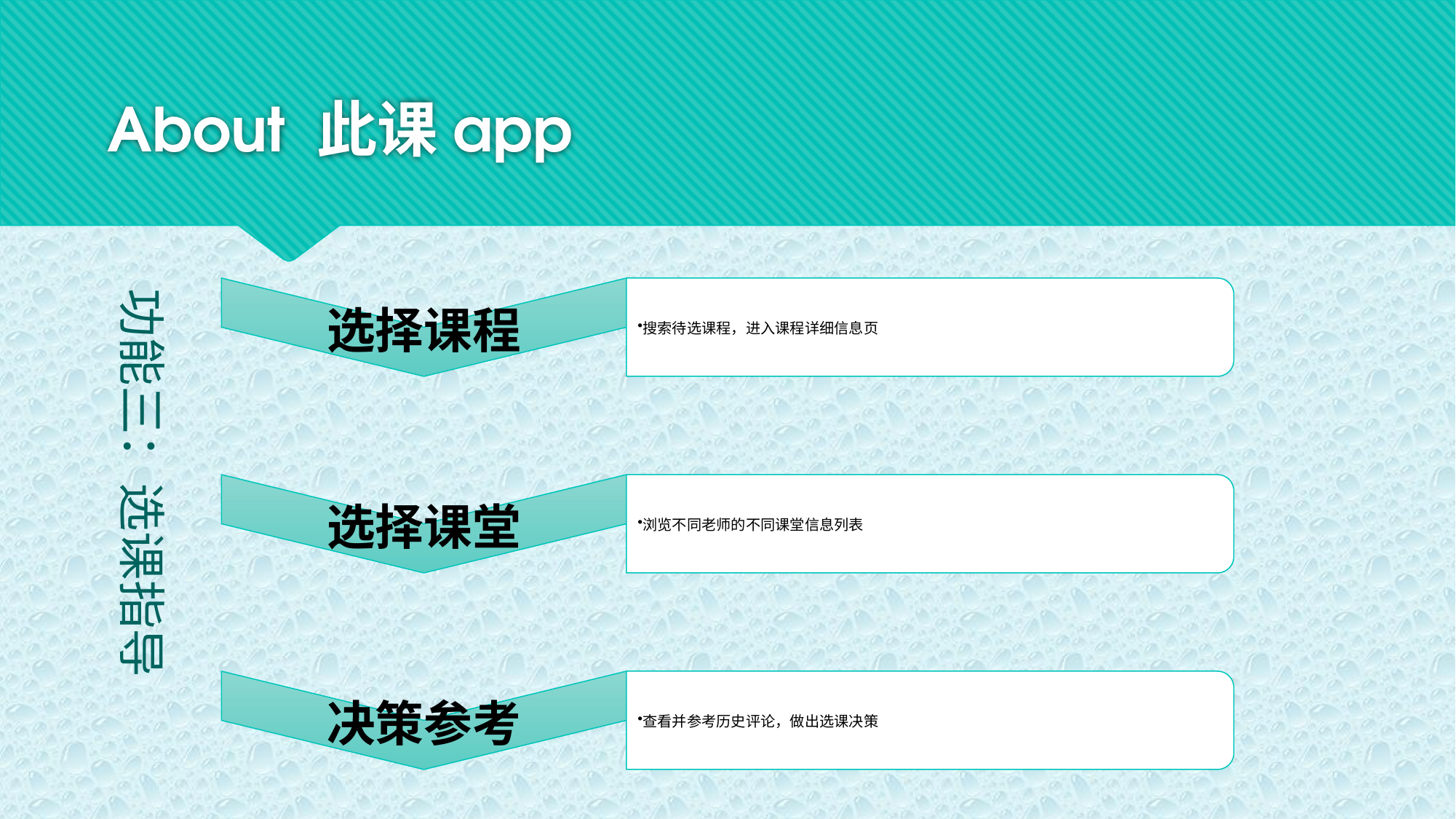

# About 此课app
功能三：选课指导
选择课程
搜索待选课程，进入课程详细信息页
选择课堂
决策参考
查看并参考历史评论，做出选课决策
浏览不同老师的不同课堂信息列表